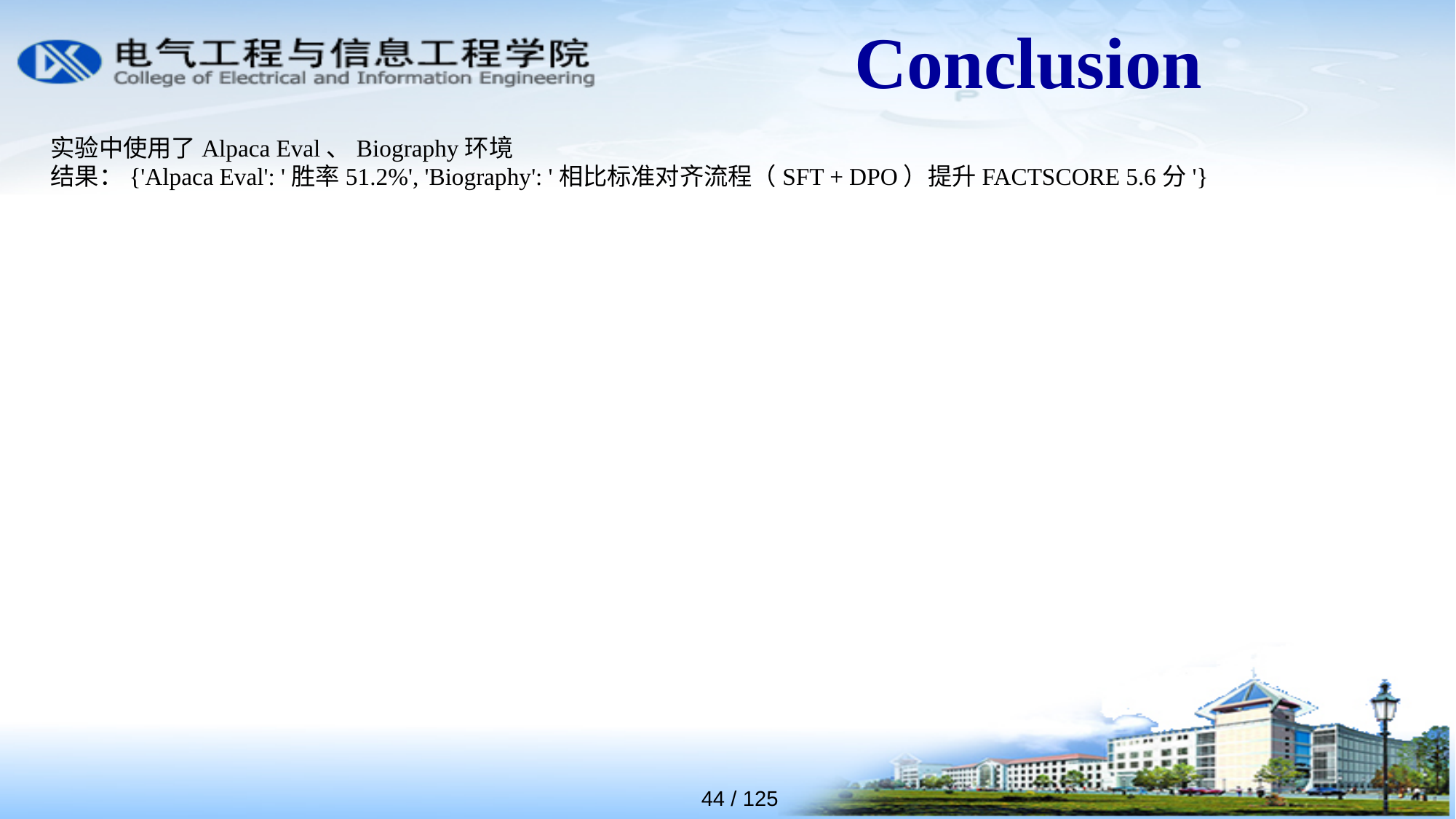

Conclusion
实验中使用了Alpaca Eval、Biography环境
结果：{'Alpaca Eval': '胜率51.2%', 'Biography': '相比标准对齐流程（SFT + DPO）提升FACTSCORE 5.6分'}
44 / 125